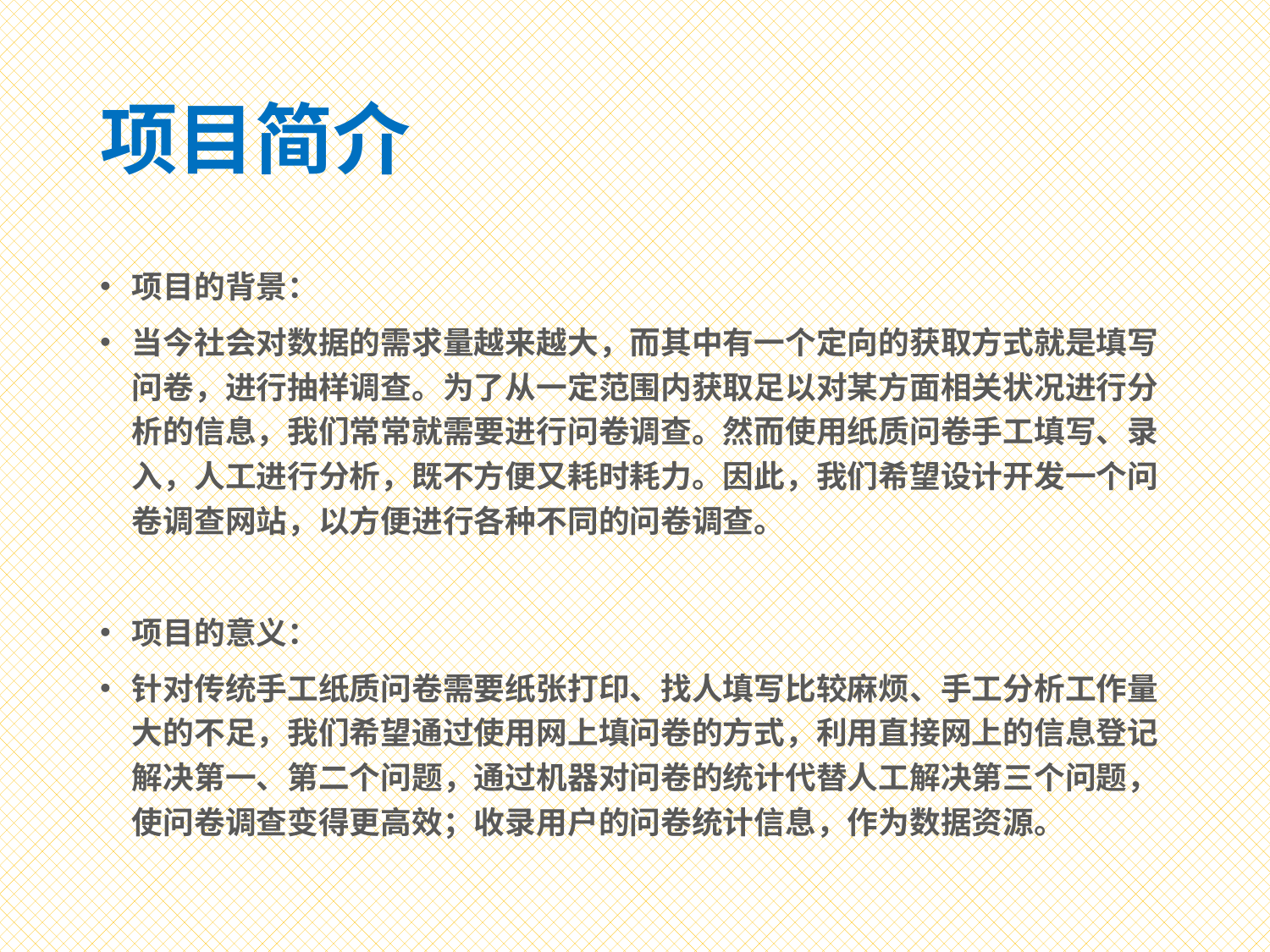

# 项目简介
项目的背景：
当今社会对数据的需求量越来越大，而其中有一个定向的获取方式就是填写问卷，进行抽样调查。为了从一定范围内获取足以对某方面相关状况进行分析的信息，我们常常就需要进行问卷调查。然而使用纸质问卷手工填写、录入，人工进行分析，既不方便又耗时耗力。因此，我们希望设计开发一个问卷调查网站，以方便进行各种不同的问卷调查。

项目的意义：
针对传统手工纸质问卷需要纸张打印、找人填写比较麻烦、手工分析工作量大的不足，我们希望通过使用网上填问卷的方式，利用直接网上的信息登记解决第一、第二个问题，通过机器对问卷的统计代替人工解决第三个问题，使问卷调查变得更高效；收录用户的问卷统计信息，作为数据资源。